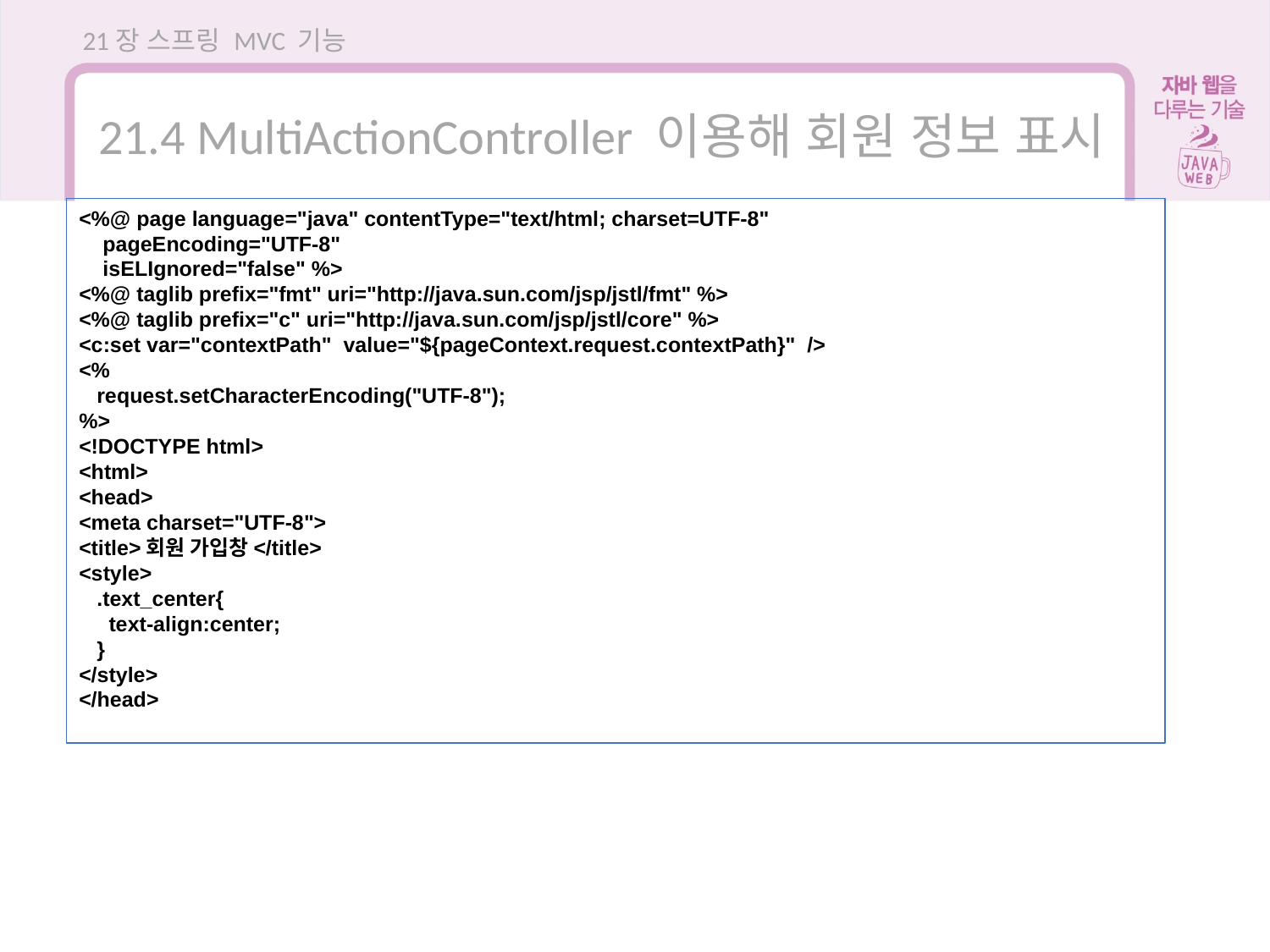

21장 스프링 MVC 기능
21.4 MultiActionController 이용해 회원 정보 표시
<%@ page language="java" contentType="text/html; charset=UTF-8"
    pageEncoding="UTF-8"
    isELIgnored="false" %>
<%@ taglib prefix="fmt" uri="http://java.sun.com/jsp/jstl/fmt" %>
<%@ taglib prefix="c" uri="http://java.sun.com/jsp/jstl/core" %>
<c:set var="contextPath"  value="${pageContext.request.contextPath}"  />
<%
   request.setCharacterEncoding("UTF-8");
%>
<!DOCTYPE html>
<html>
<head>
<meta charset="UTF-8">
<title>회원 가입창</title>
<style>
   .text_center{
     text-align:center;
   }
</style>
</head>